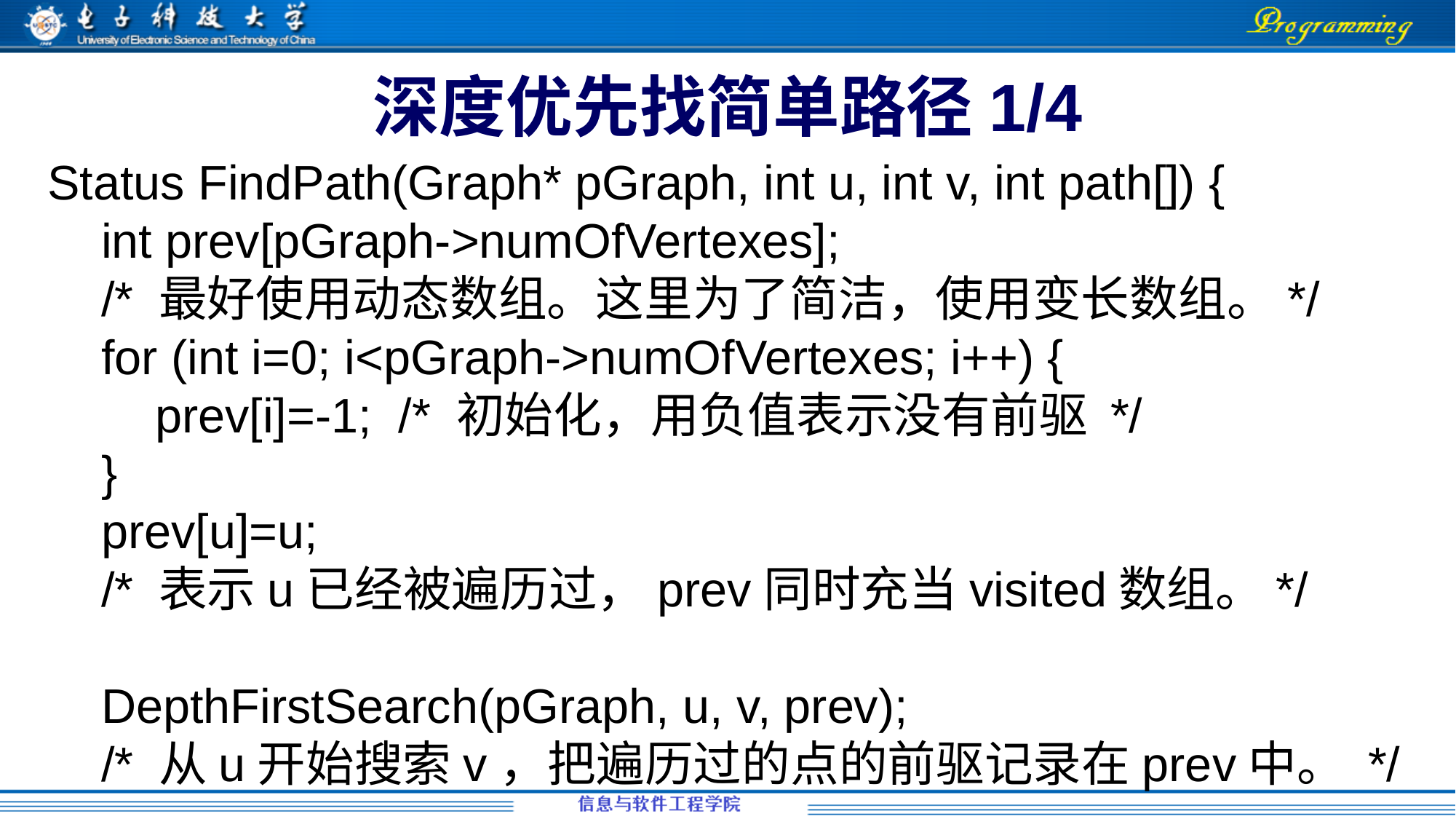

# 深度优先找简单路径1/4
Status FindPath(Graph* pGraph, int u, int v, int path[]) {
    int prev[pGraph->numOfVertexes];
    /* 最好使用动态数组。这里为了简洁，使用变长数组。*/
    for (int i=0; i<pGraph->numOfVertexes; i++) {
        prev[i]=-1;  /* 初始化，用负值表示没有前驱 */
    }
    prev[u]=u;
    /* 表示u已经被遍历过，prev同时充当visited数组。*/

    DepthFirstSearch(pGraph, u, v, prev);
    /* 从u开始搜索v，把遍历过的点的前驱记录在prev中。 */